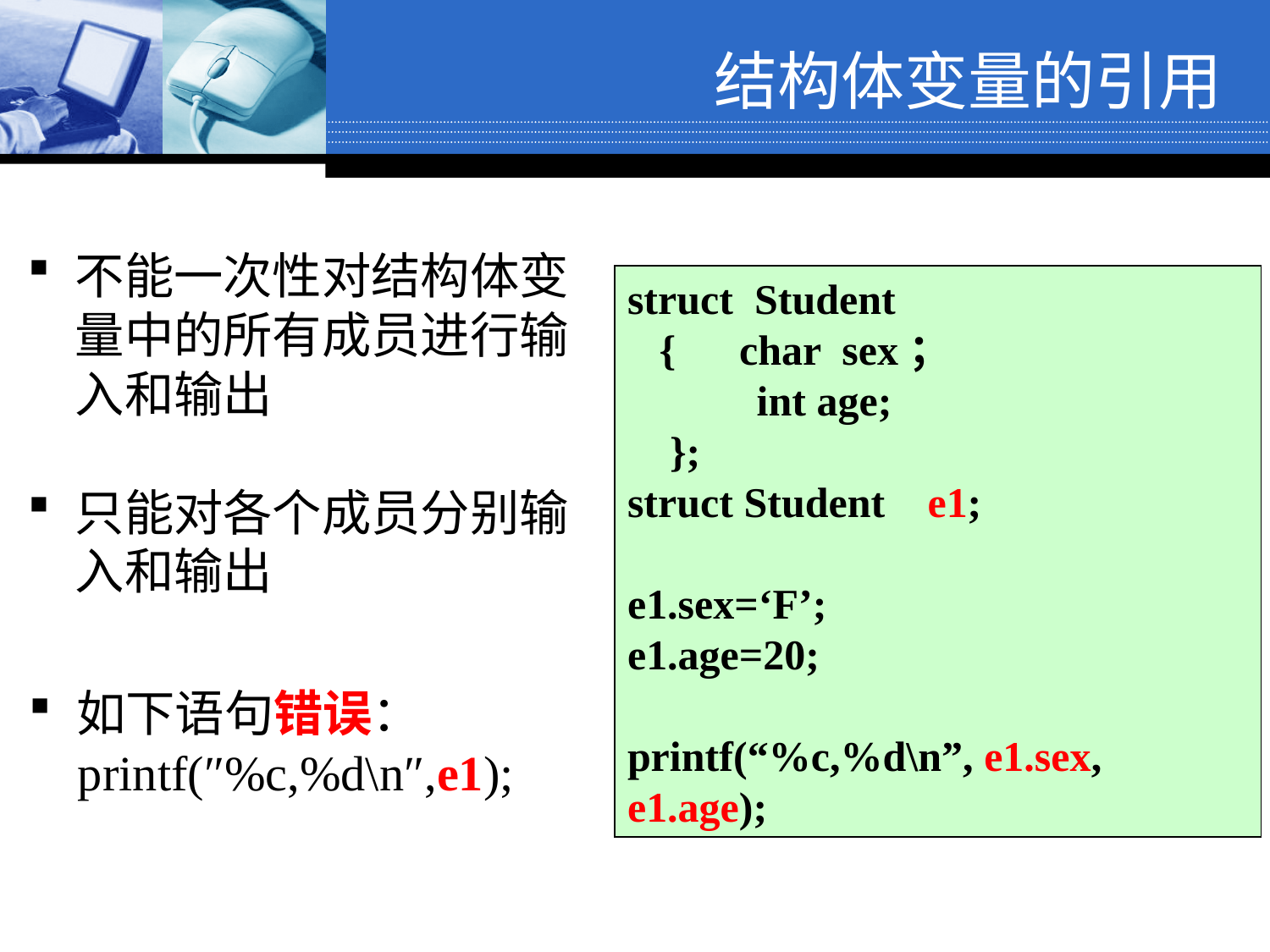

结构体变量的引用
不能一次性对结构体变量中的所有成员进行输入和输出

只能对各个成员分别输入和输出

struct  Student
   {      char  sex；
    　   int age;
    };
struct Student    e1;

e1.sex=‘F’;
e1.age=20;

printf(“%c,%d\n”, e1.sex, e1.age);
如下语句错误：
    printf(″%c,%d\n″,e1);